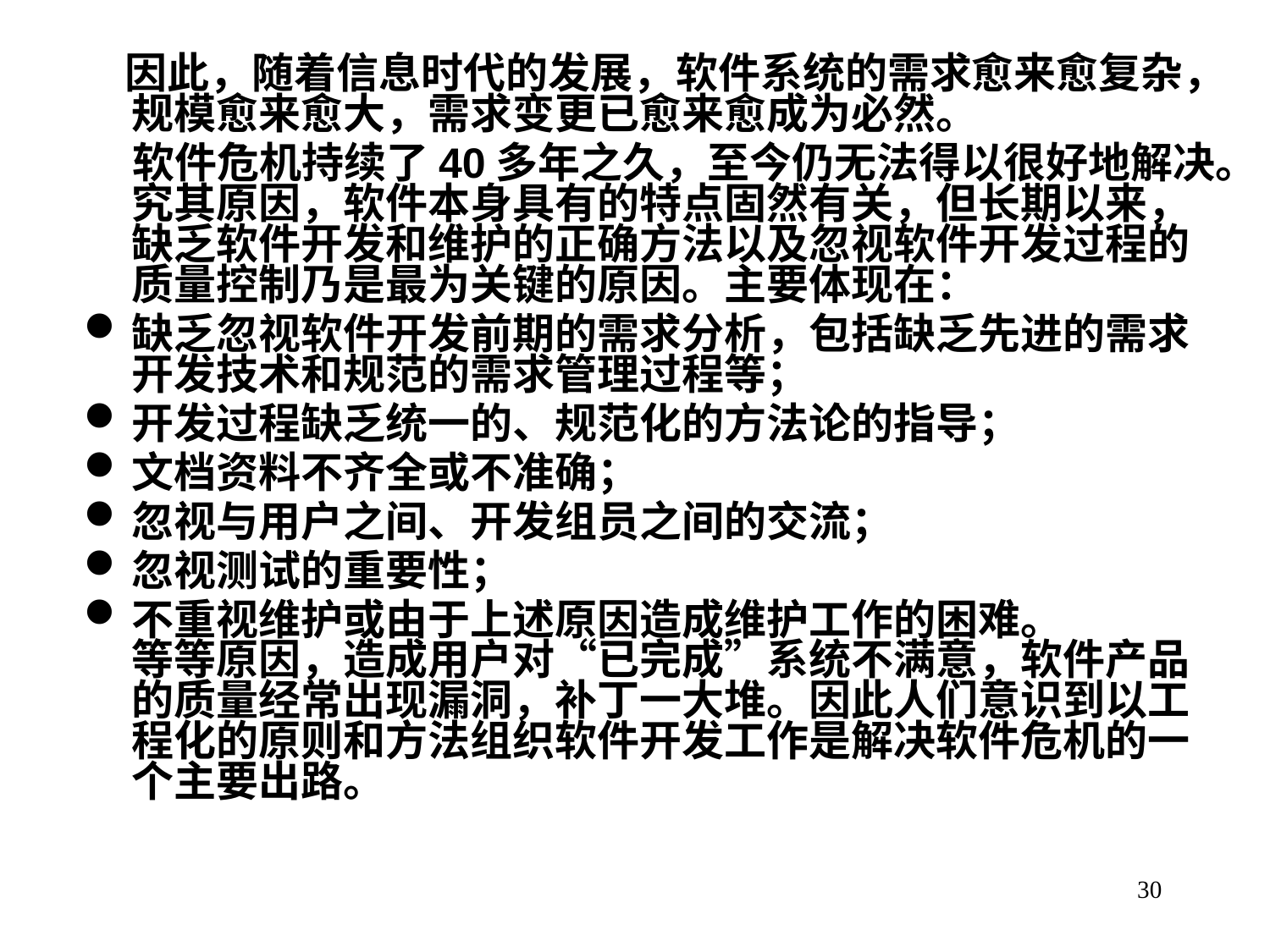

# 因此，随着信息时代的发展，软件系统的需求愈来愈复杂，规模愈来愈大，需求变更已愈来愈成为必然。
    软件危机持续了40多年之久，至今仍无法得以很好地解决。究其原因，软件本身具有的特点固然有关，但长期以来，缺乏软件开发和维护的正确方法以及忽视软件开发过程的质量控制乃是最为关键的原因。主要体现在：
缺乏忽视软件开发前期的需求分析，包括缺乏先进的需求开发技术和规范的需求管理过程等；
开发过程缺乏统一的、规范化的方法论的指导；
文档资料不齐全或不准确；
忽视与用户之间、开发组员之间的交流；
忽视测试的重要性；
不重视维护或由于上述原因造成维护工作的困难。
等等原因，造成用户对“已完成”系统不满意，软件产品的质量经常出现漏洞，补丁一大堆。因此人们意识到以工程化的原则和方法组织软件开发工作是解决软件危机的一个主要出路。

30